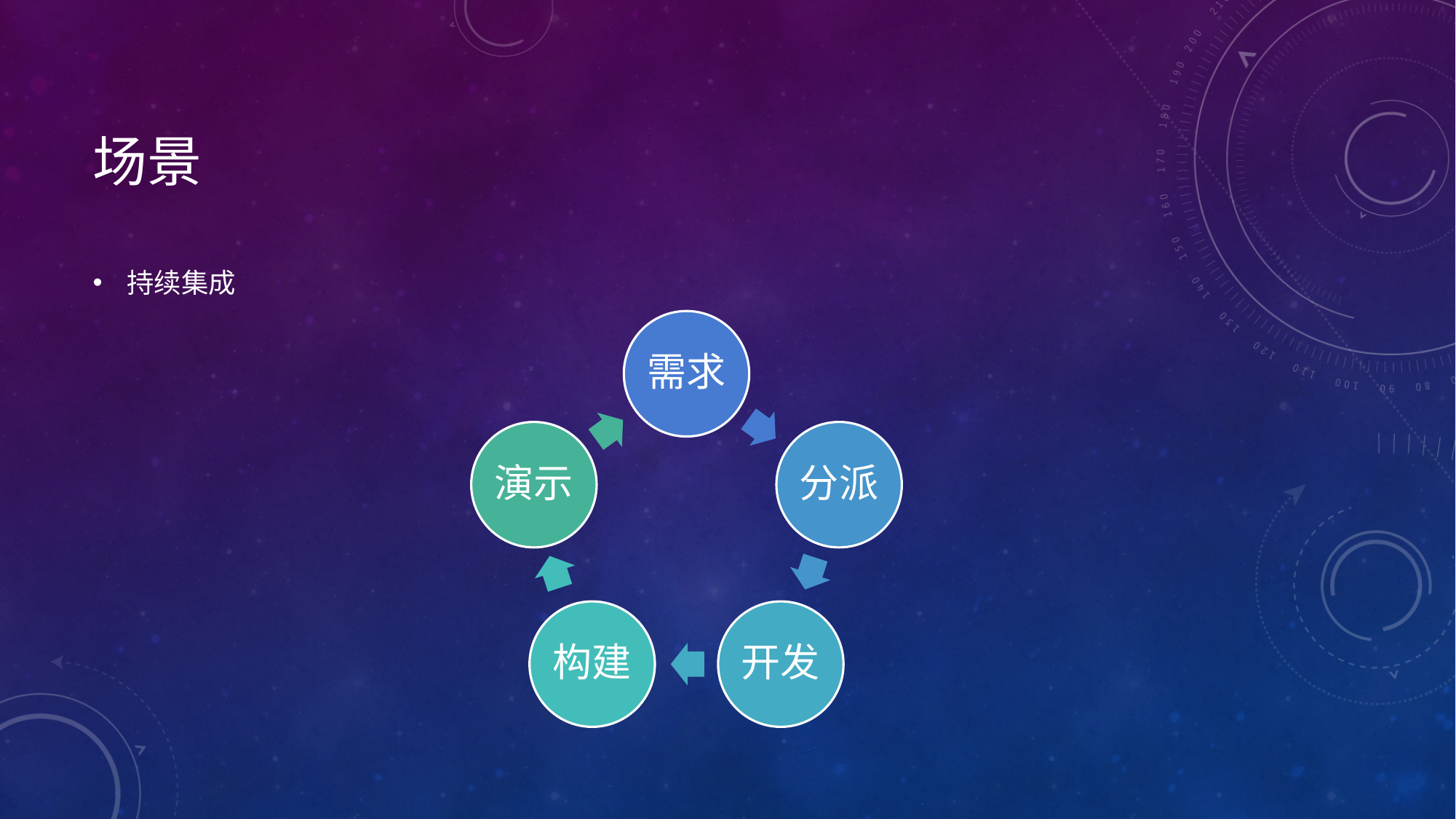

# 场景
持续集成

需求

分派

开发

构建

演示